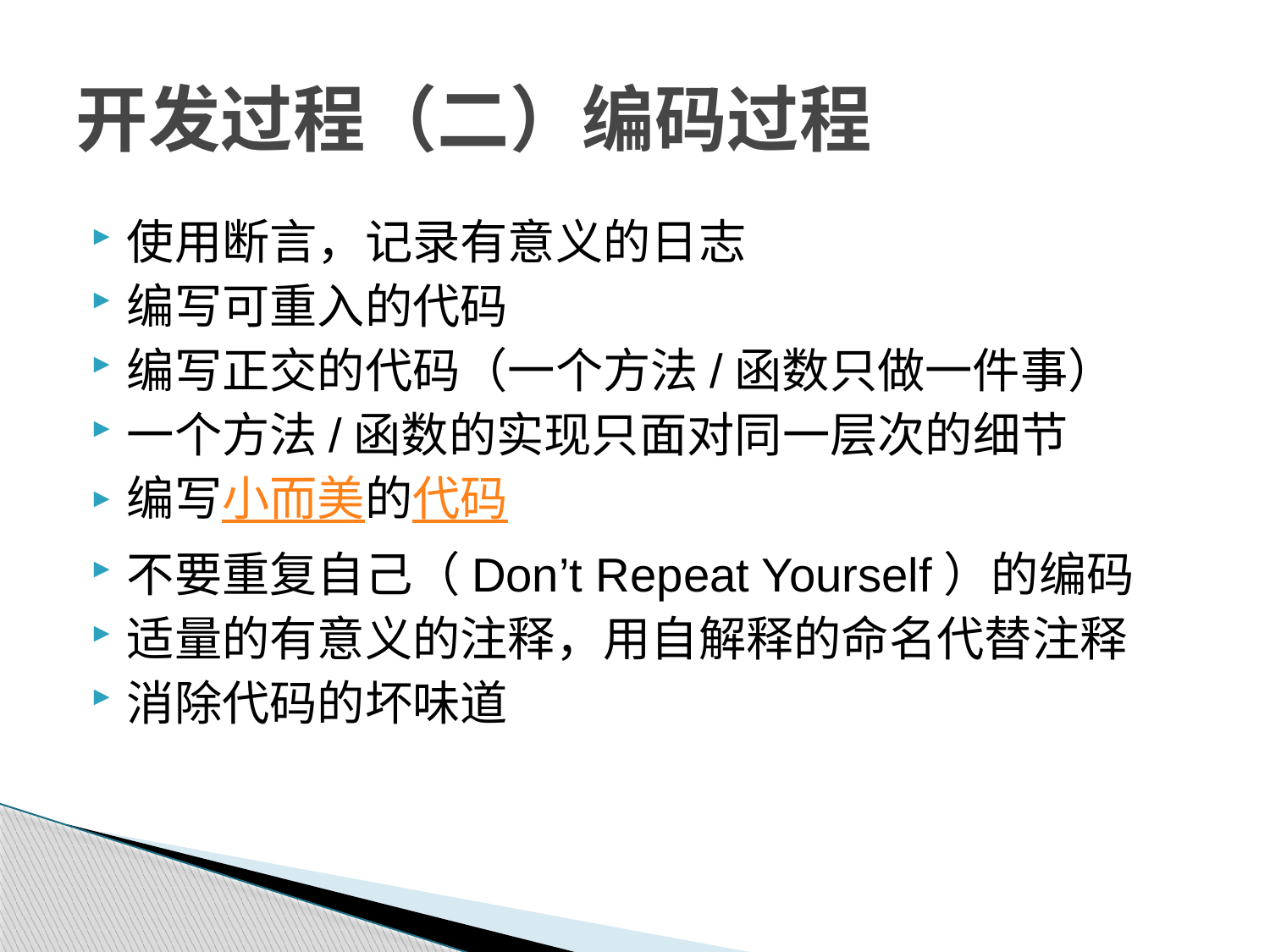

# 开发过程（二）编码过程
使用断言，记录有意义的日志
编写可重入的代码
编写正交的代码（一个方法/函数只做一件事）
一个方法/函数的实现只面对同一层次的细节
编写小而美的代码
不要重复自己（Don’t Repeat Yourself）的编码
适量的有意义的注释，用自解释的命名代替注释
消除代码的坏味道